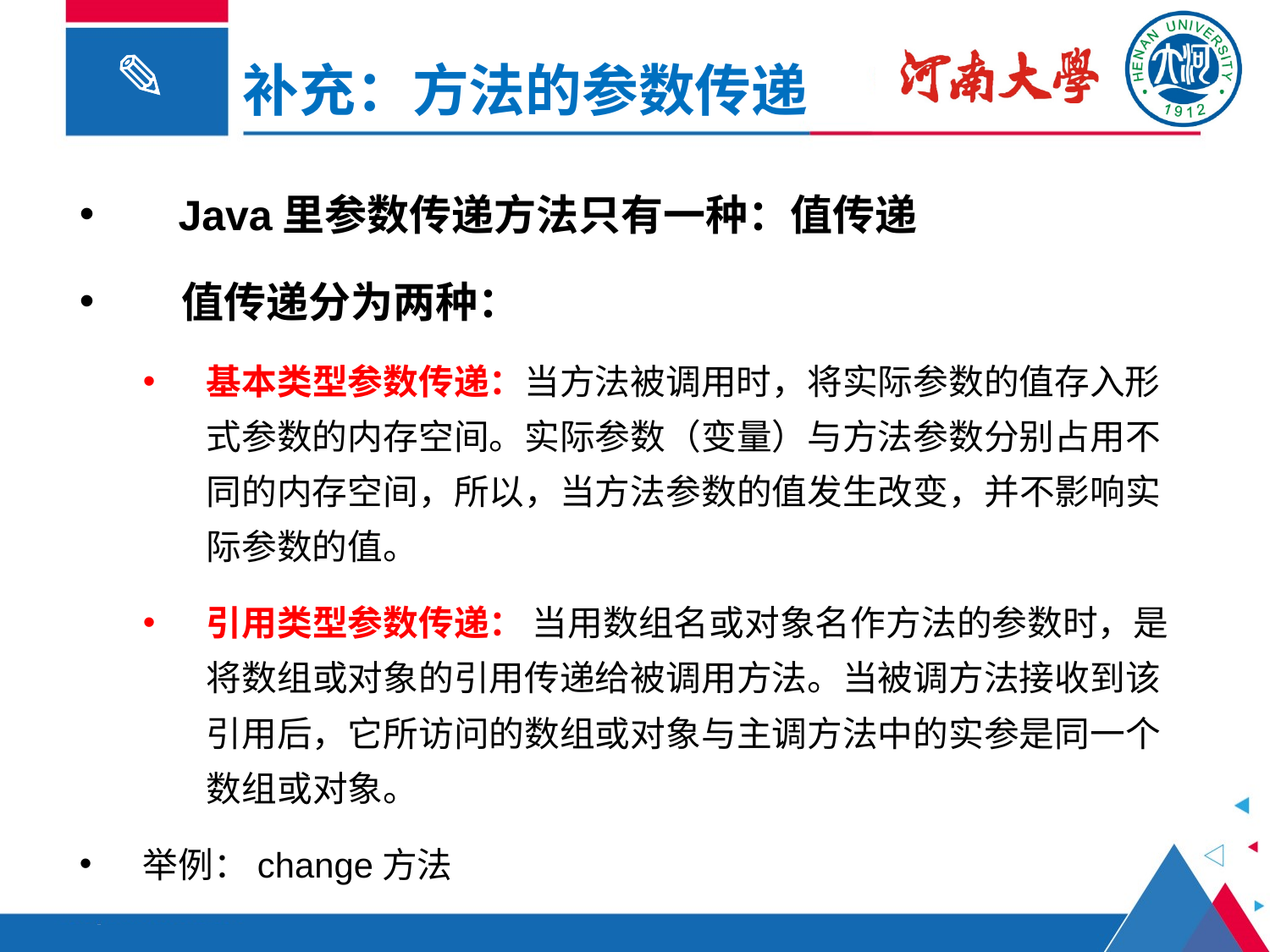

# 补充：方法的参数传递
   Java里参数传递方法只有一种：值传递
   值传递分为两种：
基本类型参数传递：当方法被调用时，将实际参数的值存入形式参数的内存空间。实际参数（变量）与方法参数分别占用不同的内存空间，所以，当方法参数的值发生改变，并不影响实际参数的值。
引用类型参数传递： 当用数组名或对象名作方法的参数时，是将数组或对象的引用传递给被调用方法。当被调方法接收到该引用后，它所访问的数组或对象与主调方法中的实参是同一个数组或对象。
举例：change方法